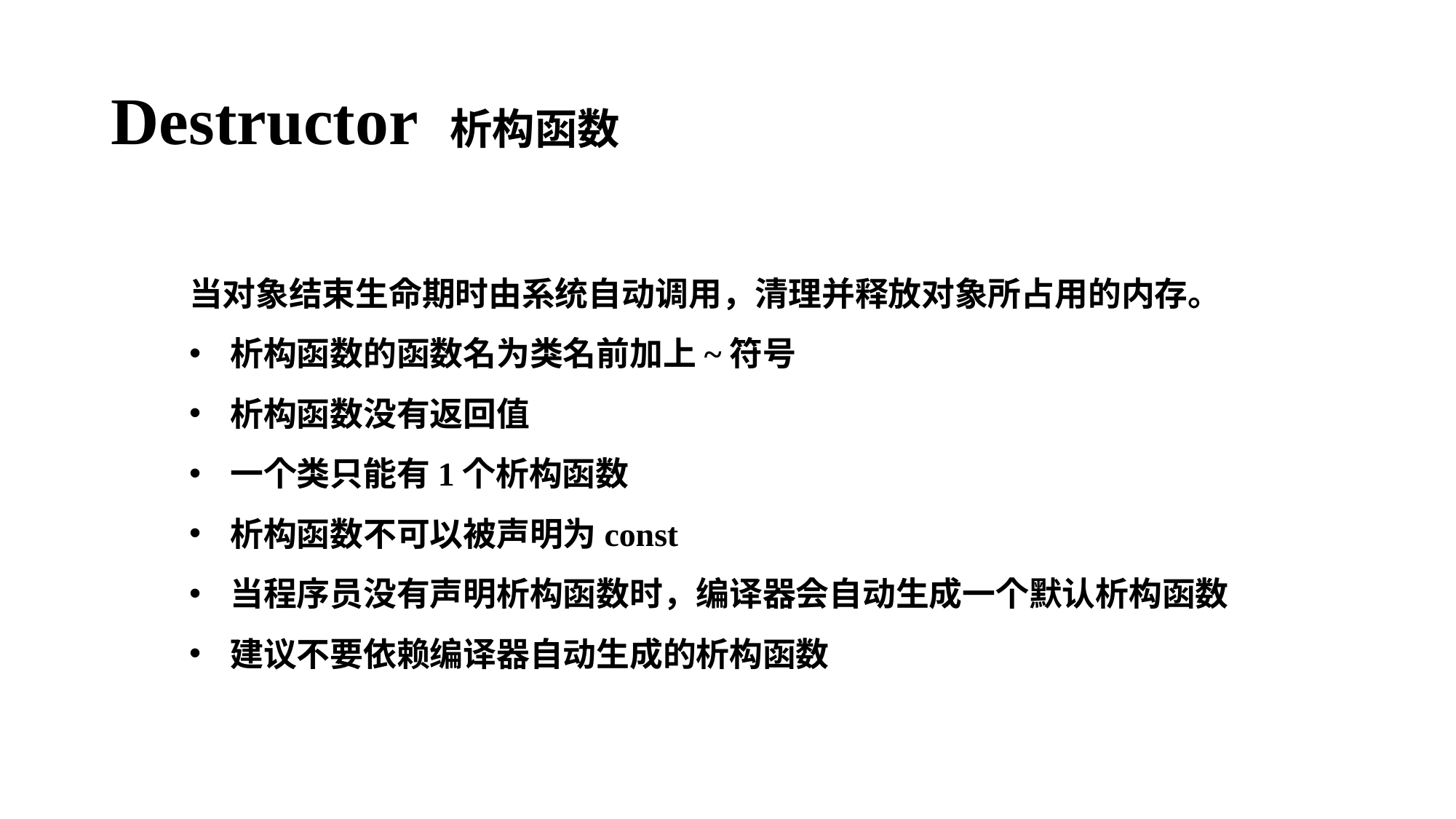

# Destructor 析构函数
当对象结束生命期时由系统自动调用，清理并释放对象所占用的内存。
析构函数的函数名为类名前加上~符号
析构函数没有返回值
一个类只能有1个析构函数
析构函数不可以被声明为const
当程序员没有声明析构函数时，编译器会自动生成一个默认析构函数
建议不要依赖编译器自动生成的析构函数